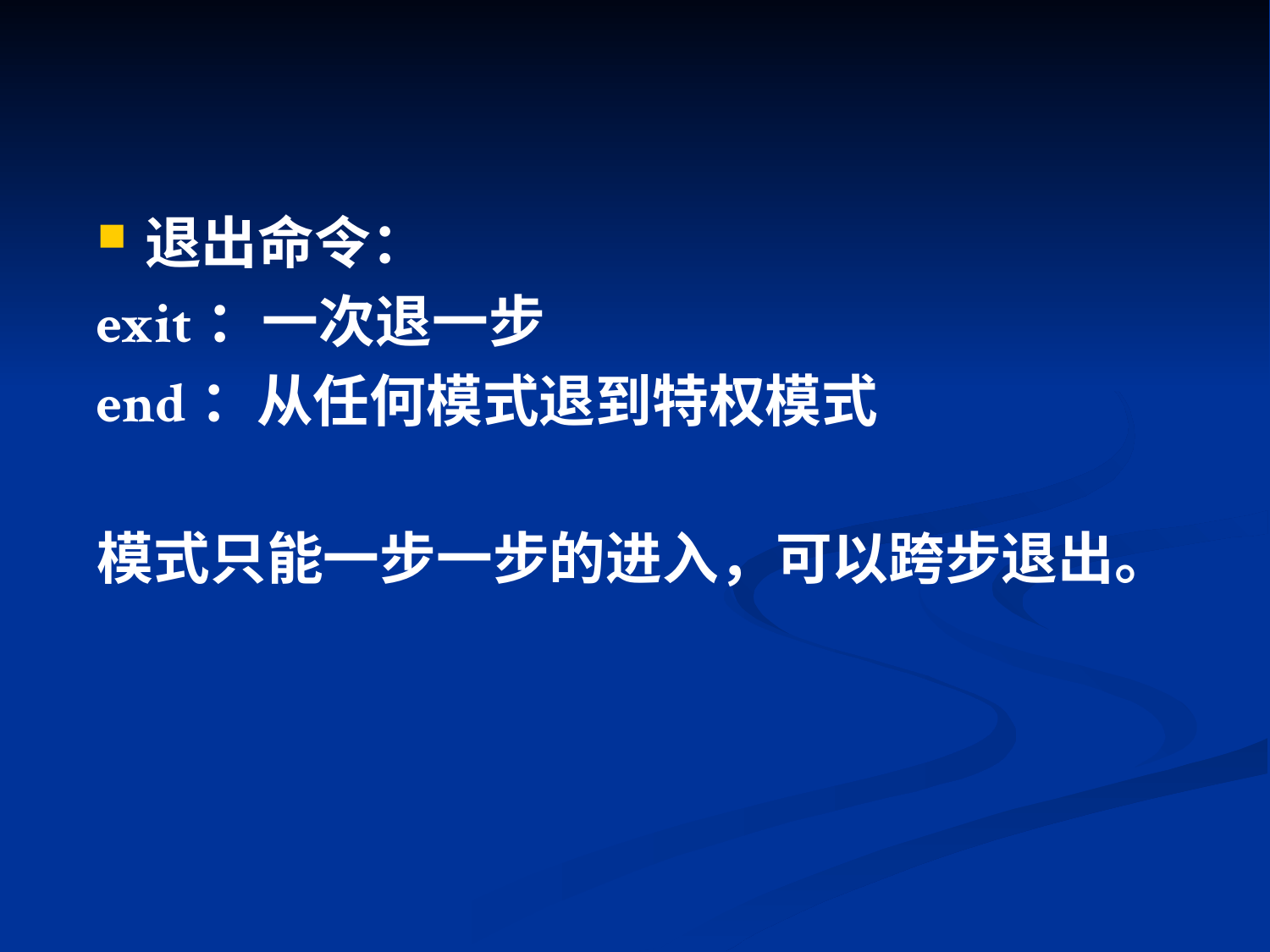

退出命令：
exit：一次退一步
end：从任何模式退到特权模式

模式只能一步一步的进入，可以跨步退出。